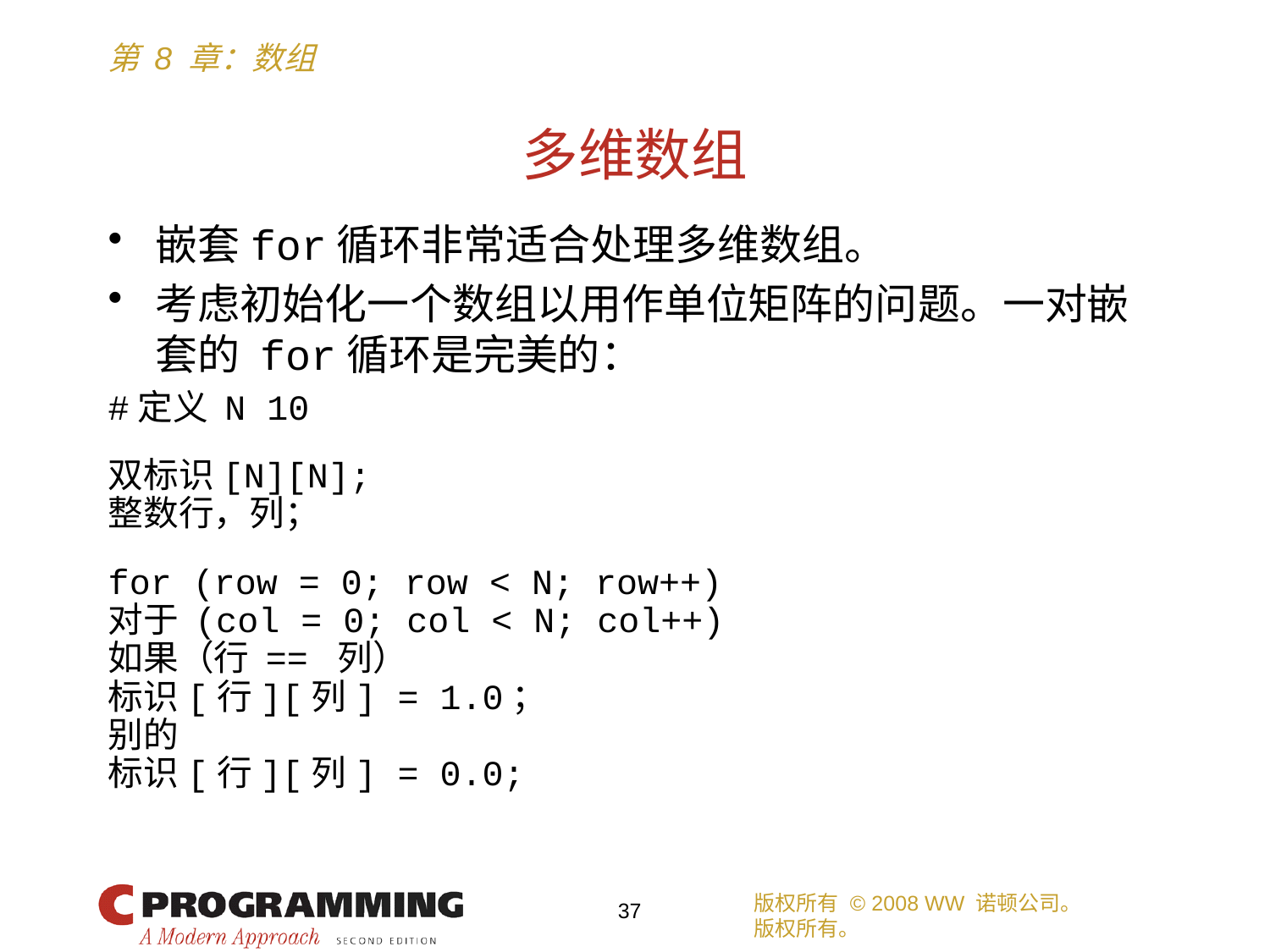

# 多维数组
嵌套for循环非常适合处理多维数组。
考虑初始化一个数组以用作单位矩阵的问题。一对嵌套的 for循环是完美的：
#定义 N 10

双标识[N][N];
整数行，列；

for (row = 0; row < N; row++)
对于 (col = 0; col < N; col++)
如果（行 == 列）
标识[行][列] = 1.0；
别的
标识[行][列] = 0.0;
版权所有 © 2008 WW 诺顿公司。
版权所有。
37